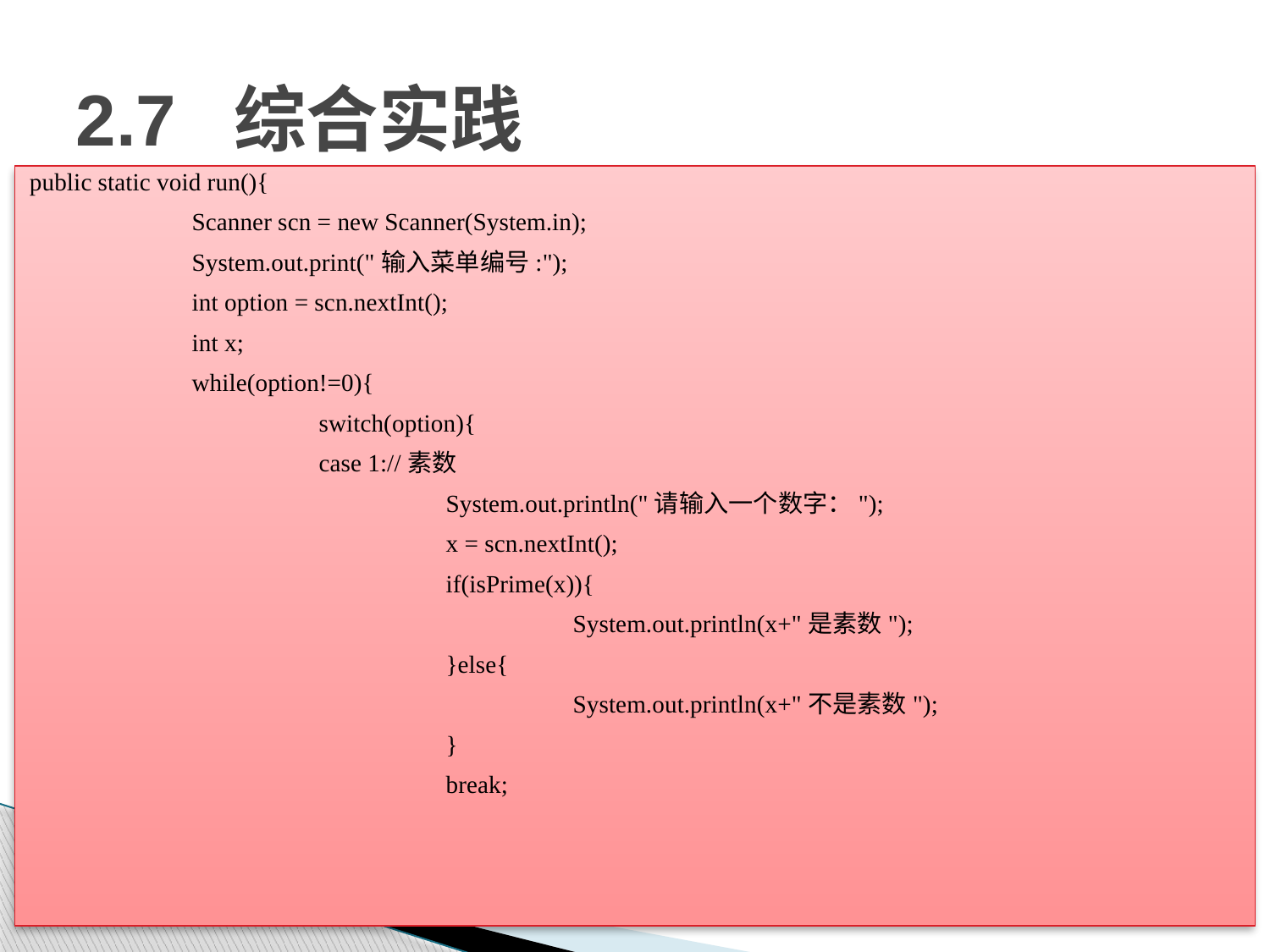

# 2.7  综合实践
public static void run(){
		Scanner scn = new Scanner(System.in);
		System.out.print("输入菜单编号:");
		int option = scn.nextInt();
		int x;
		while(option!=0){
			switch(option){
			case 1://素数
				System.out.println("请输入一个数字：");
				x = scn.nextInt();
				if(isPrime(x)){
					System.out.println(x+"是素数");
				}else{
					System.out.println(x+"不是素数");
				}
				break;